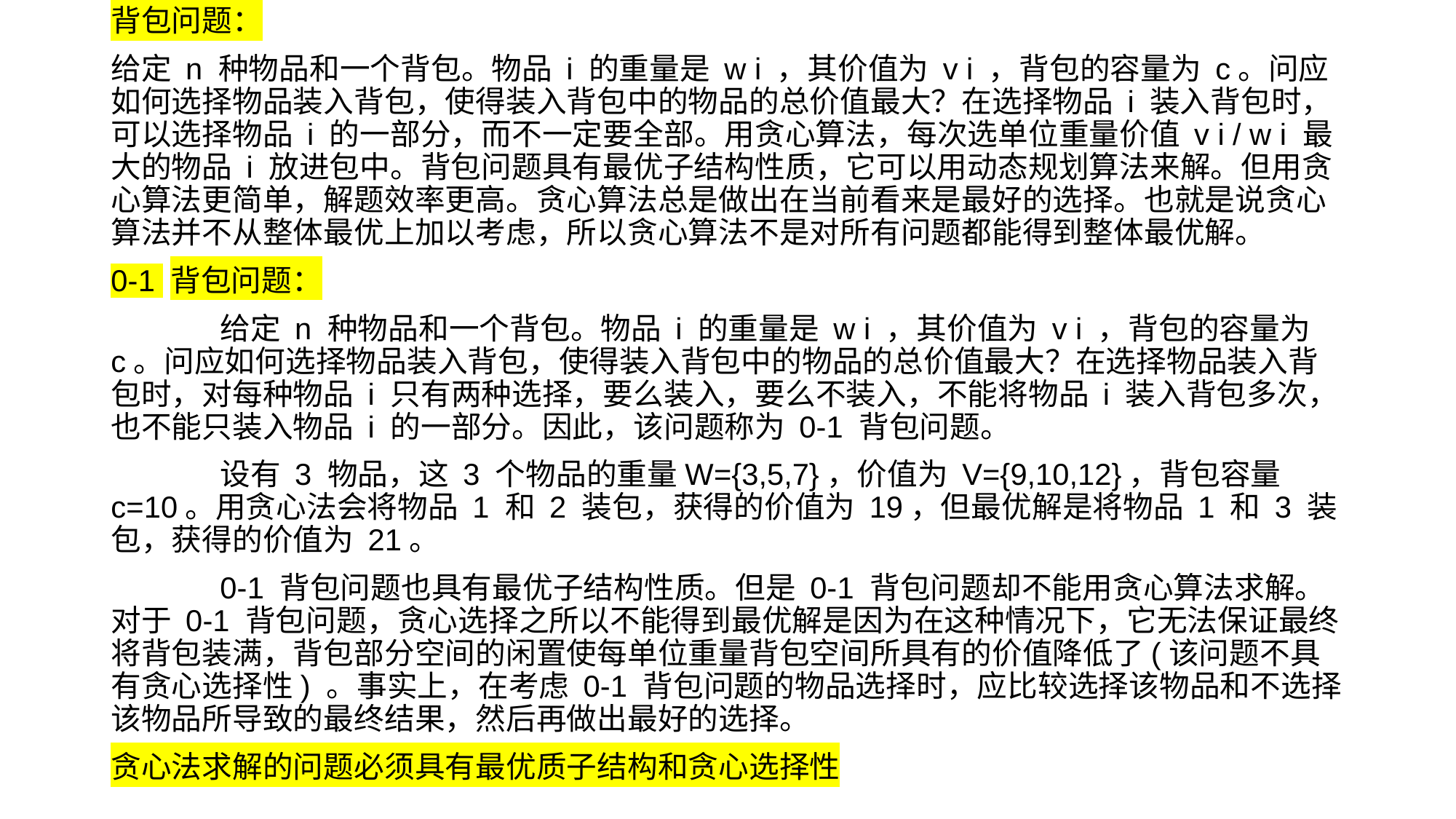

背包问题：
给定 n 种物品和一个背包。物品 i 的重量是 w i ，其价值为 v i ，背包的容量为 c。问应如何选择物品装入背包，使得装入背包中的物品的总价值最大？在选择物品 i 装入背包时，可以选择物品 i 的一部分，而不一定要全部。用贪心算法，每次选单位重量价值 v i / w i 最大的物品 i 放进包中。背包问题具有最优子结构性质，它可以用动态规划算法来解。但用贪心算法更简单，解题效率更高。贪心算法总是做出在当前看来是最好的选择。也就是说贪心算法并不从整体最优上加以考虑，所以贪心算法不是对所有问题都能得到整体最优解。
0-1 背包问题：
	给定 n 种物品和一个背包。物品 i 的重量是 w i ，其价值为 v i ，背包的容量为 c。问应如何选择物品装入背包，使得装入背包中的物品的总价值最大？在选择物品装入背包时，对每种物品 i 只有两种选择，要么装入，要么不装入，不能将物品 i 装入背包多次，也不能只装入物品 i 的一部分。因此，该问题称为 0-1 背包问题。
	设有 3 物品，这 3 个物品的重量W={3,5,7}，价值为 V={9,10,12}，背包容量 c=10。用贪心法会将物品 1 和 2 装包，获得的价值为 19，但最优解是将物品 1 和 3 装包，获得的价值为 21。
	0-1 背包问题也具有最优子结构性质。但是 0-1 背包问题却不能用贪心算法求解。对于 0-1 背包问题，贪心选择之所以不能得到最优解是因为在这种情况下，它无法保证最终将背包装满，背包部分空间的闲置使每单位重量背包空间所具有的价值降低了(该问题不具有贪心选择性) 。事实上，在考虑 0-1 背包问题的物品选择时，应比较选择该物品和不选择该物品所导致的最终结果，然后再做出最好的选择。
贪心法求解的问题必须具有最优质子结构和贪心选择性